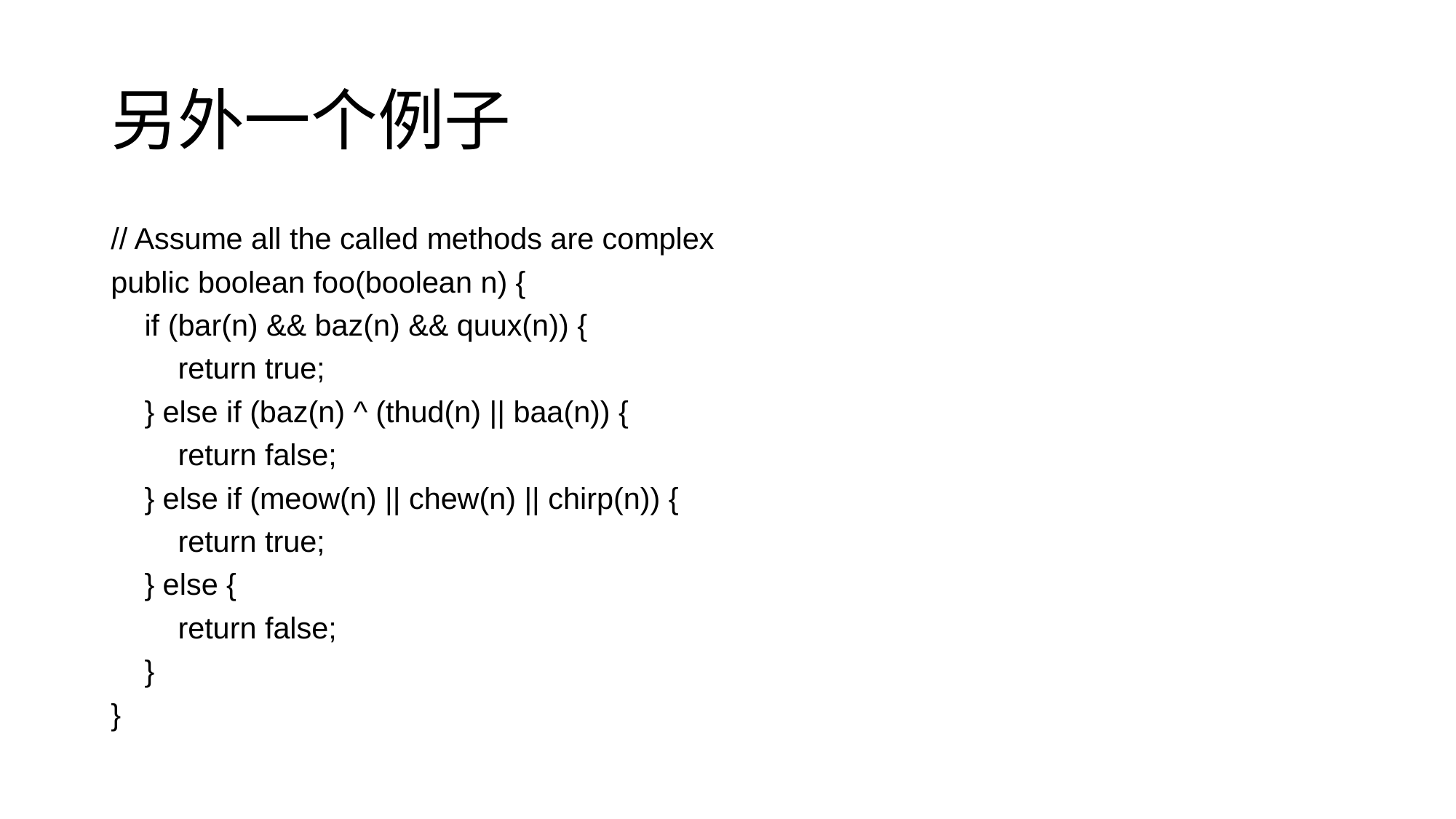

# 另外一个例子
// Assume all the called methods are complex
public boolean foo(boolean n) {
    if (bar(n) && baz(n) && quux(n)) {
        return true;
    } else if (baz(n) ^ (thud(n) || baa(n)) {
        return false;
    } else if (meow(n) || chew(n) || chirp(n)) {
        return true;
    } else {
        return false;
    }
}